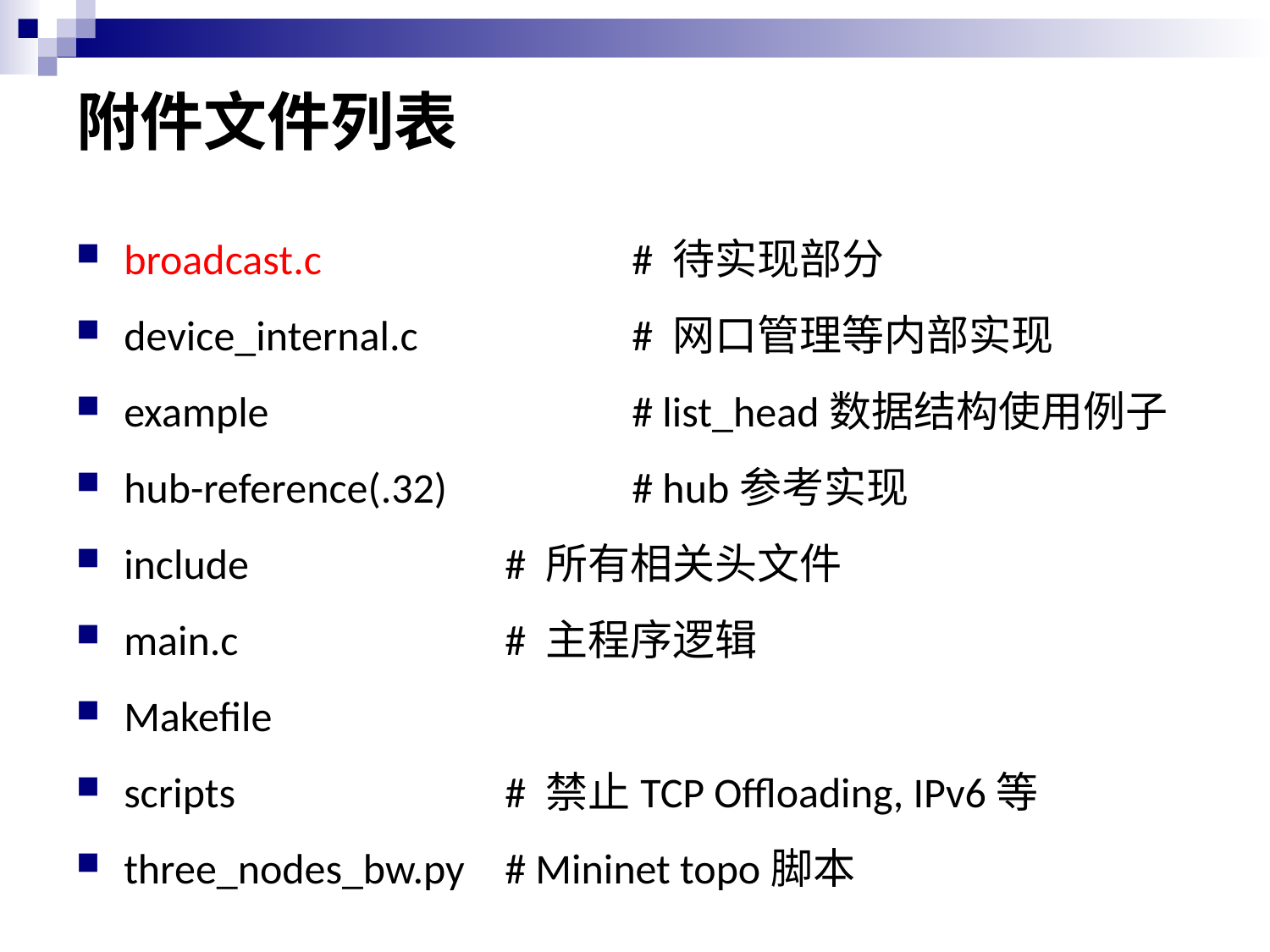

# 附件文件列表
broadcast.c			# 待实现部分
device_internal.c		# 网口管理等内部实现
example			# list_head数据结构使用例子
hub-reference(.32)		# hub参考实现
include			# 所有相关头文件
main.c			# 主程序逻辑
Makefile
scripts			# 禁止TCP Offloading, IPv6等
three_nodes_bw.py	# Mininet topo脚本

11